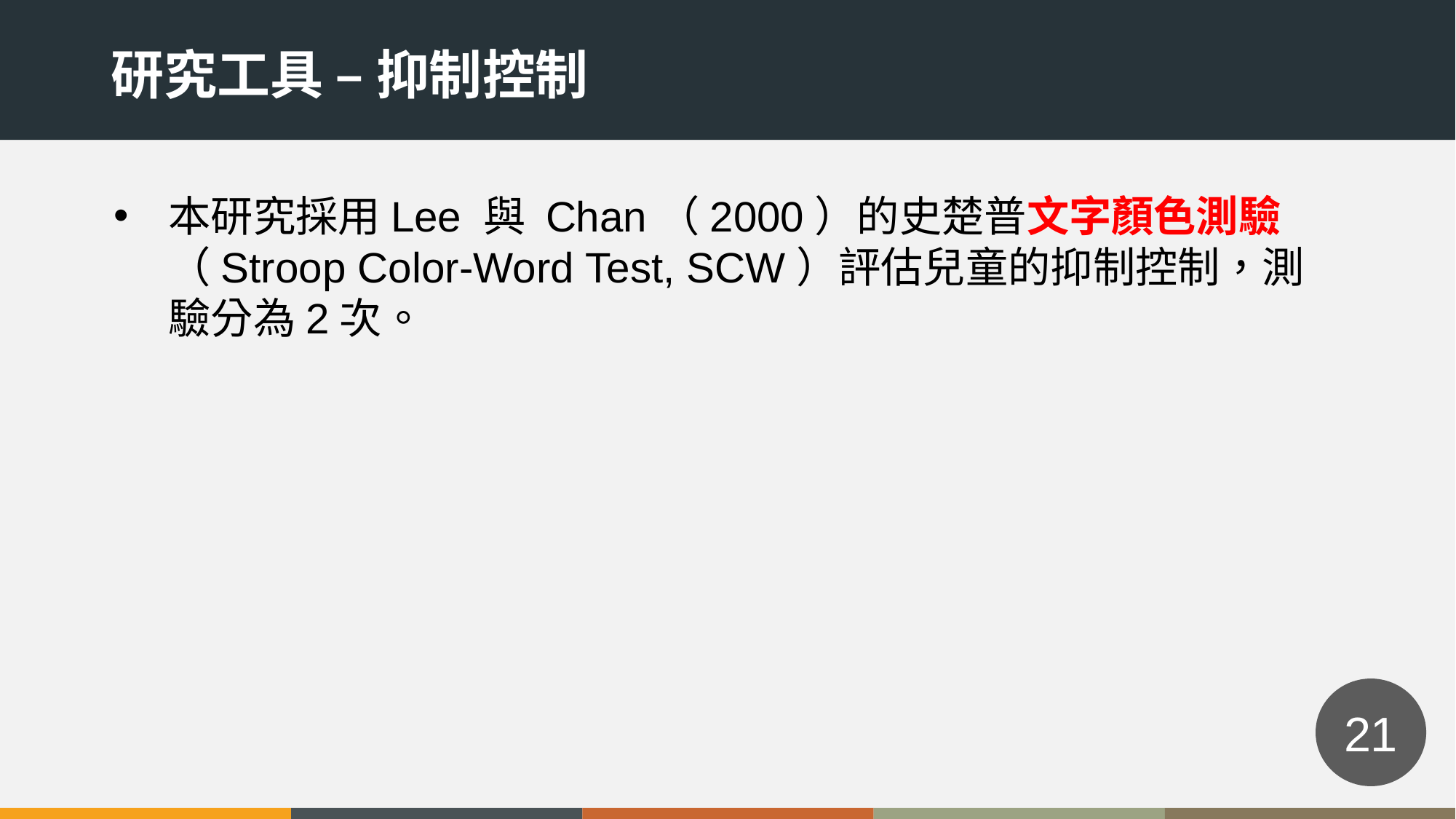

研究工具 – 抑制控制
本研究採用Lee 與 Chan（2000）的史楚普文字顏色測驗（Stroop Color-Word Test, SCW）評估兒童的抑制控制，測驗分為2次。

21